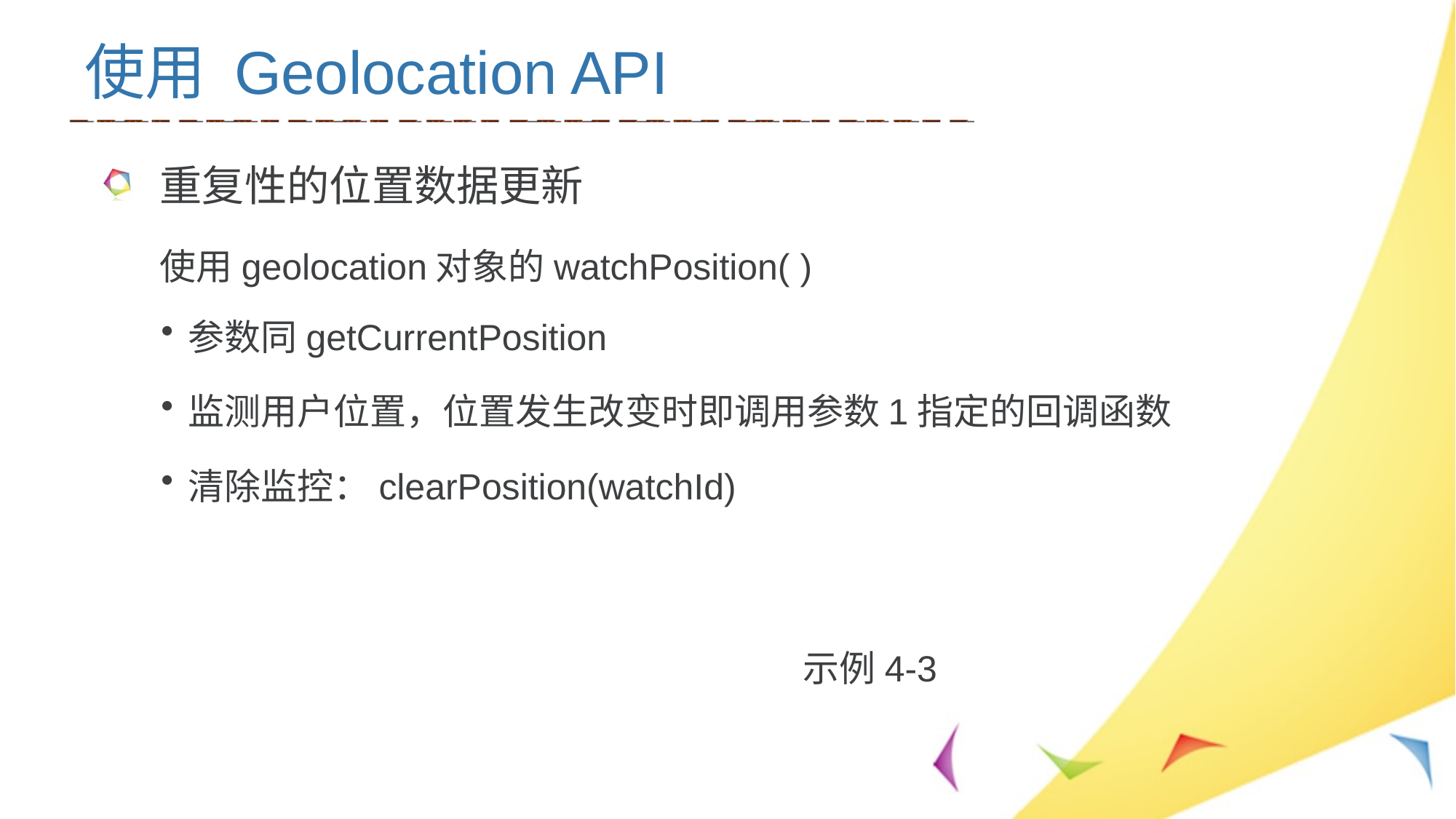

使用 Geolocation API
重复性的位置数据更新
使用geolocation对象的watchPosition( )
参数同getCurrentPosition
监测用户位置，位置发生改变时即调用参数1指定的回调函数
清除监控：clearPosition(watchId)
示例4-3